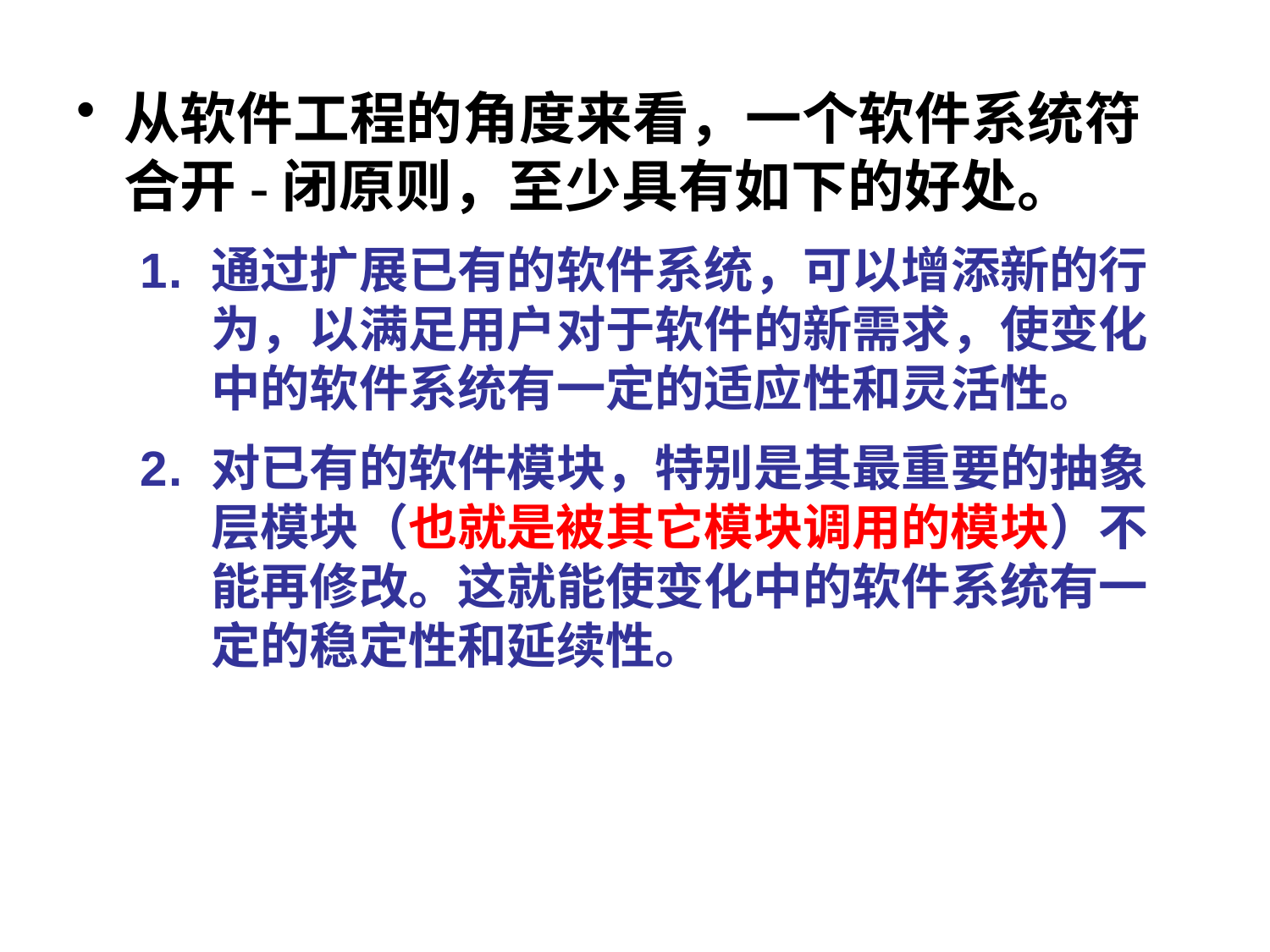

从软件工程的角度来看，一个软件系统符合开-闭原则，至少具有如下的好处。
通过扩展已有的软件系统，可以增添新的行为，以满足用户对于软件的新需求，使变化中的软件系统有一定的适应性和灵活性。
对已有的软件模块，特别是其最重要的抽象层模块（也就是被其它模块调用的模块）不能再修改。这就能使变化中的软件系统有一定的稳定性和延续性。